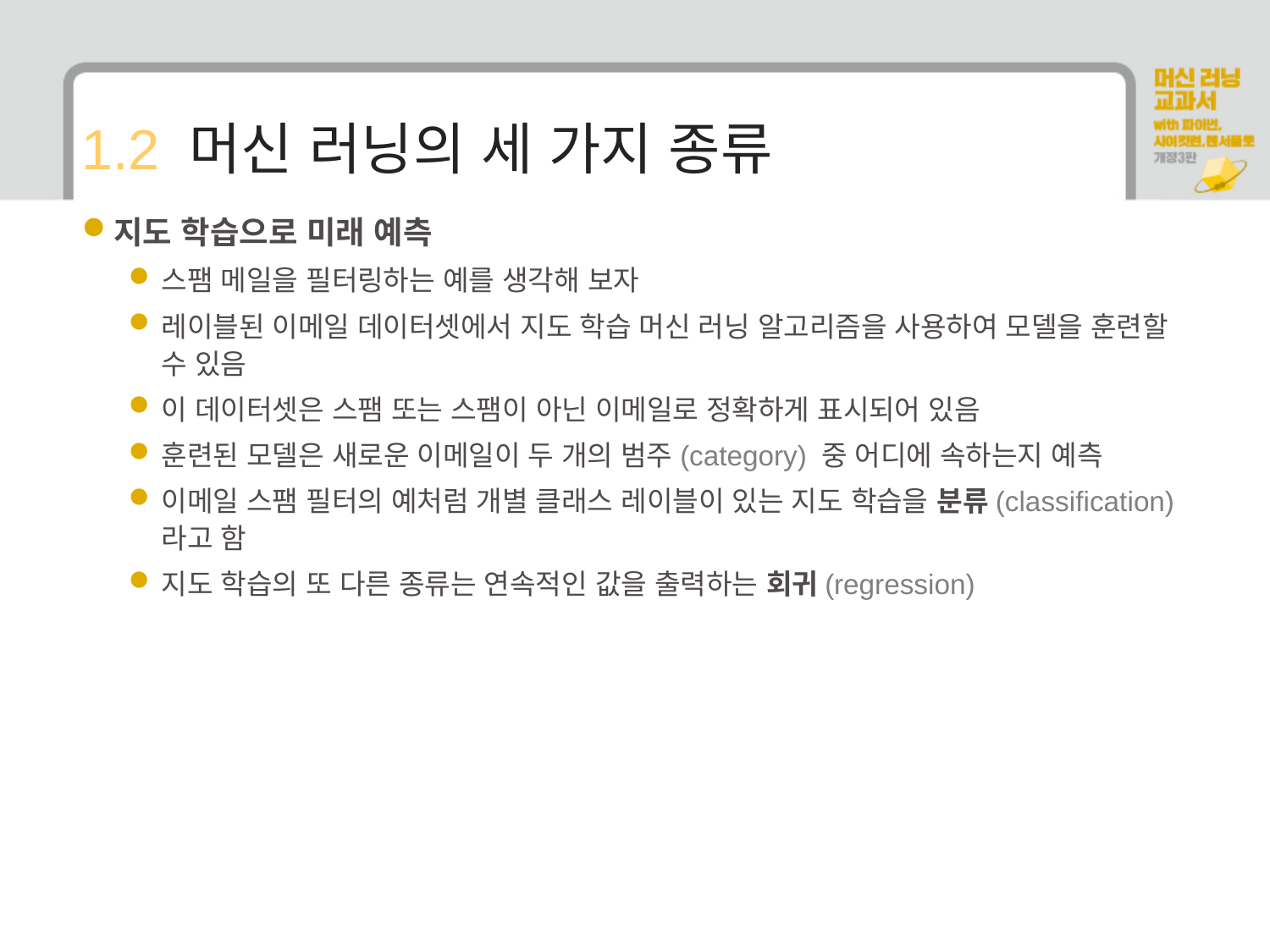

# 1.2 머신 러닝의 세 가지 종류
지도 학습으로 미래 예측
스팸 메일을 필터링하는 예를 생각해 보자
레이블된 이메일 데이터셋에서 지도 학습 머신 러닝 알고리즘을 사용하여 모델을 훈련할 수 있음
이 데이터셋은 스팸 또는 스팸이 아닌 이메일로 정확하게 표시되어 있음
훈련된 모델은 새로운 이메일이 두 개의 범주(category) 중 어디에 속하는지 예측
이메일 스팸 필터의 예처럼 개별 클래스 레이블이 있는 지도 학습을 분류(classification)라고 함
지도 학습의 또 다른 종류는 연속적인 값을 출력하는 회귀(regression)